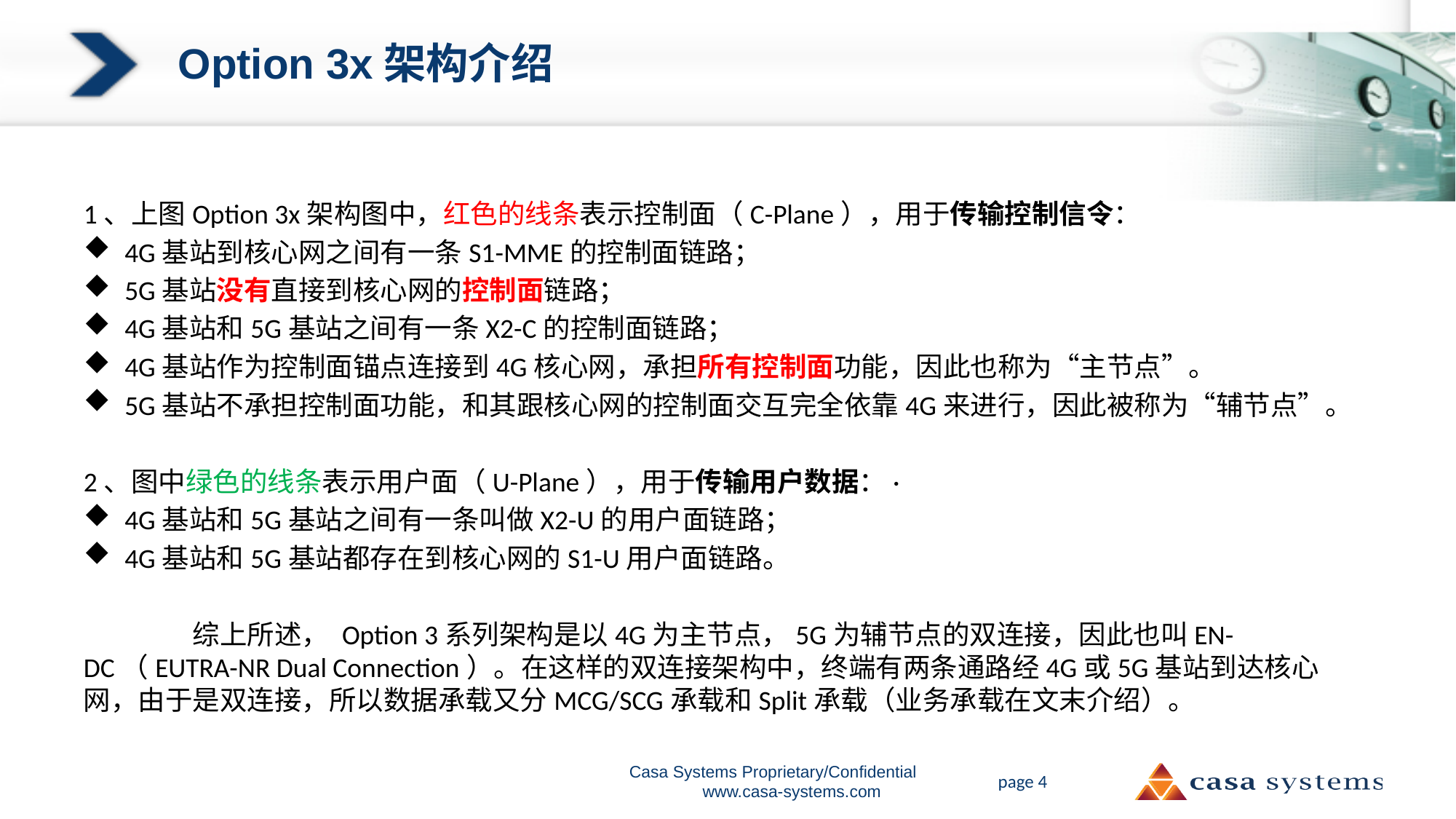

# Option 3x架构介绍
1、上图Option 3x架构图中，红色的线条表示控制面（C-Plane），用于传输控制信令：
4G基站到核心网之间有一条S1-MME的控制面链路；
5G基站没有直接到核心网的控制面链路；
4G基站和5G基站之间有一条X2-C的控制面链路；
4G基站作为控制面锚点连接到4G核心网，承担所有控制面功能，因此也称为“主节点”。
5G基站不承担控制面功能，和其跟核心网的控制面交互完全依靠4G来进行，因此被称为“辅节点”。

2、图中绿色的线条表示用户面（U-Plane），用于传输用户数据：·
4G基站和5G基站之间有一条叫做X2-U的用户面链路；
4G基站和5G基站都存在到核心网的S1-U用户面链路。

	综上所述， Option 3系列架构是以4G为主节点，5G为辅节点的双连接，因此也叫EN-DC（EUTRA-NR Dual Connection）。在这样的双连接架构中，终端有两条通路经4G或5G基站到达核心网，由于是双连接，所以数据承载又分MCG/SCG承载和Split承载（业务承载在文末介绍）。
Casa Systems Proprietary/Confidential            www.casa-systems.com
page 4